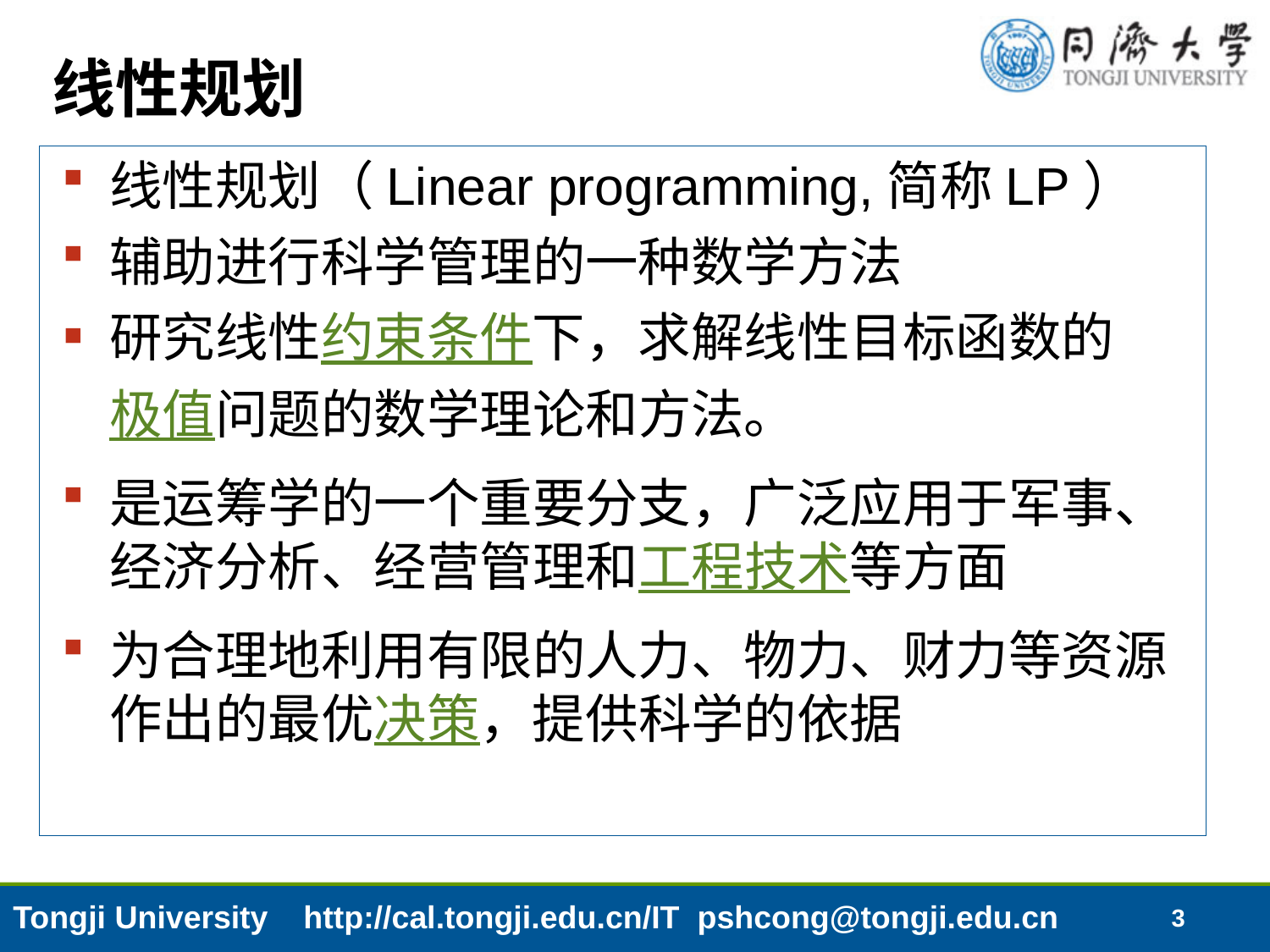

# 线性规划
线性规划（Linear programming,简称LP）
辅助进行科学管理的一种数学方法
研究线性约束条件下，求解线性目标函数的极值问题的数学理论和方法。
是运筹学的一个重要分支，广泛应用于军事、经济分析、经营管理和工程技术等方面
为合理地利用有限的人力、物力、财力等资源作出的最优决策，提供科学的依据